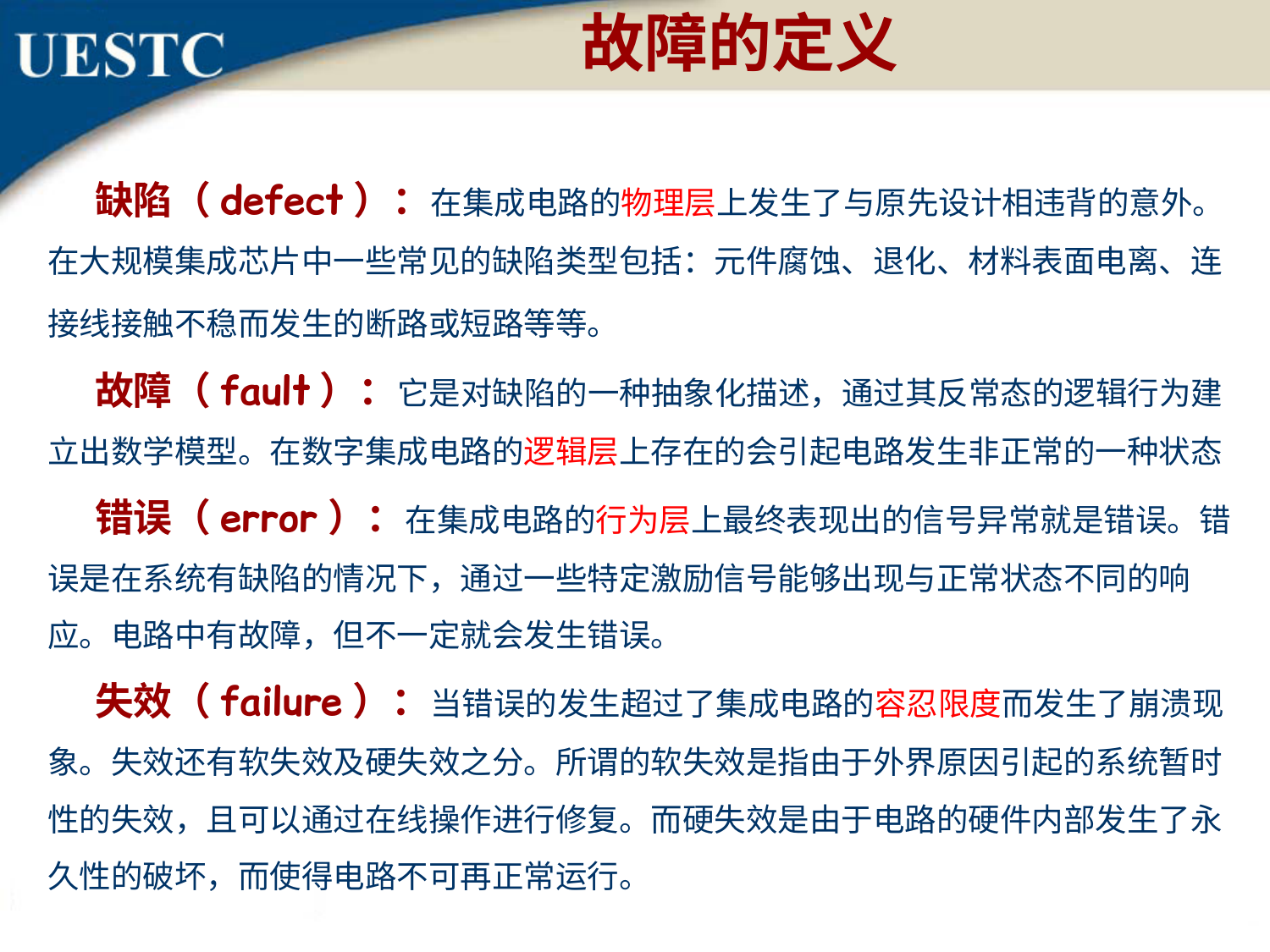

故障的定义
     缺陷（defect）：在集成电路的物理层上发生了与原先设计相违背的意外。在大规模集成芯片中一些常见的缺陷类型包括：元件腐蚀、退化、材料表面电离、连接线接触不稳而发生的断路或短路等等。
     故障（fault）：它是对缺陷的一种抽象化描述，通过其反常态的逻辑行为建立出数学模型。在数字集成电路的逻辑层上存在的会引起电路发生非正常的一种状态
     错误（error）：在集成电路的行为层上最终表现出的信号异常就是错误。错误是在系统有缺陷的情况下，通过一些特定激励信号能够出现与正常状态不同的响应。电路中有故障，但不一定就会发生错误。
     失效（failure）：当错误的发生超过了集成电路的容忍限度而发生了崩溃现象。失效还有软失效及硬失效之分。所谓的软失效是指由于外界原因引起的系统暂时性的失效，且可以通过在线操作进行修复。而硬失效是由于电路的硬件内部发生了永久性的破坏，而使得电路不可再正常运行。